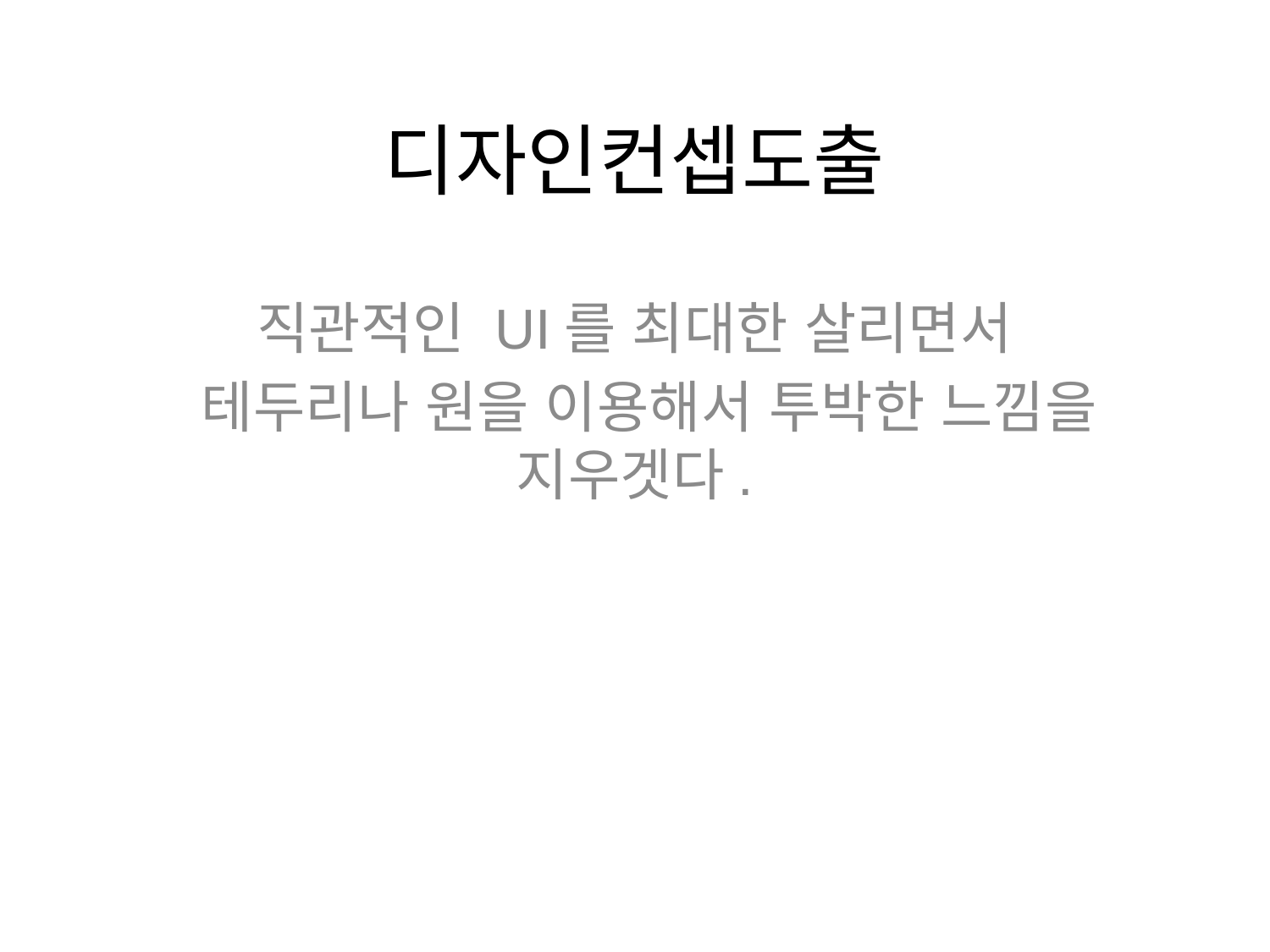

# 디자인컨셉도출
직관적인 UI를 최대한 살리면서
 테두리나 원을 이용해서 투박한 느낌을 지우겟다.